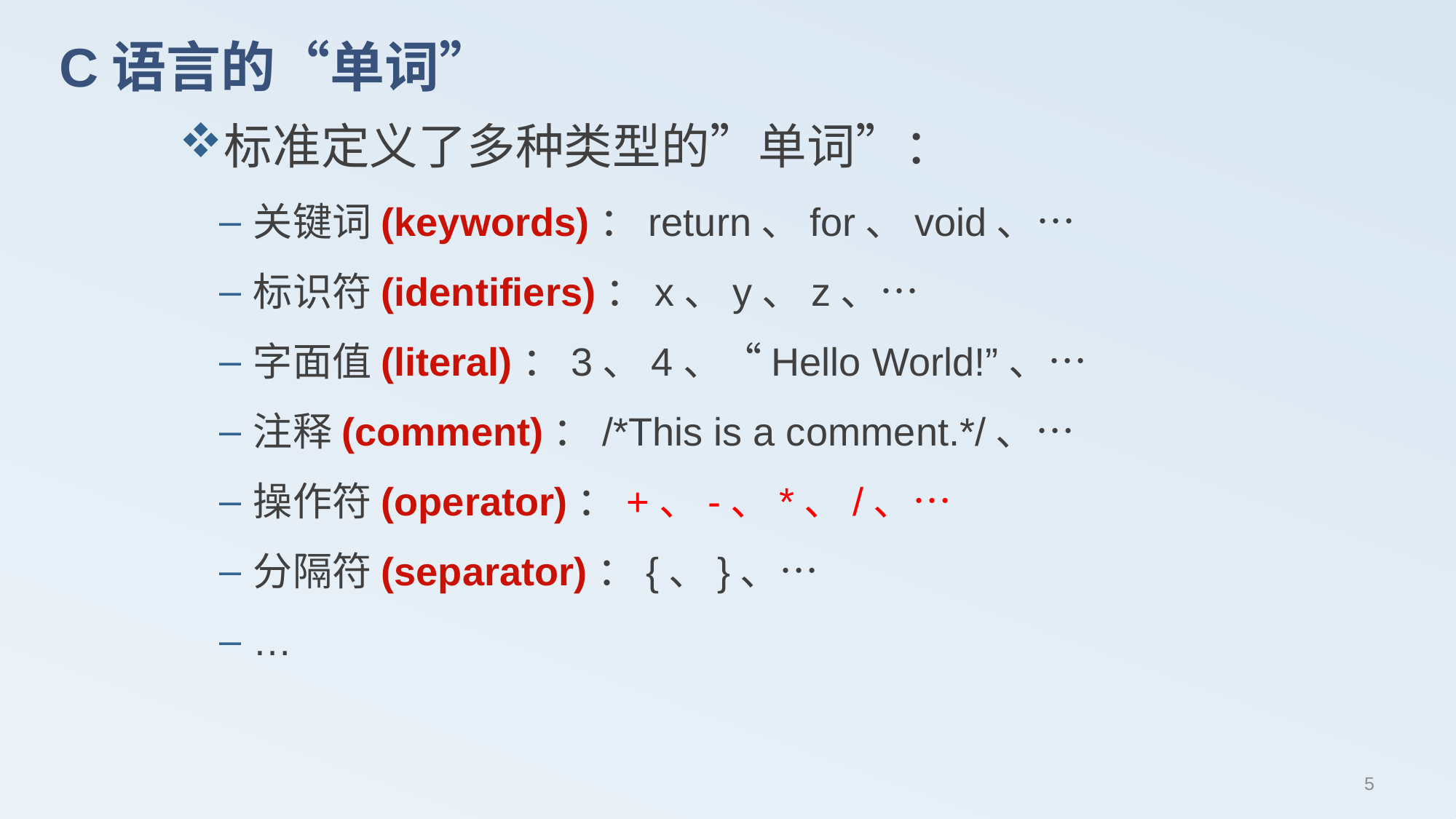

# C语言的“单词”
标准定义了多种类型的”单词”：
关键词(keywords)：return、for、void、…
标识符(identifiers)：x、y、z、…
字面值(literal)：3、4、“Hello World!”、…
注释(comment)：/*This is a comment.*/、…
操作符(operator)：+、-、*、/、…
分隔符(separator)：{、}、…
…